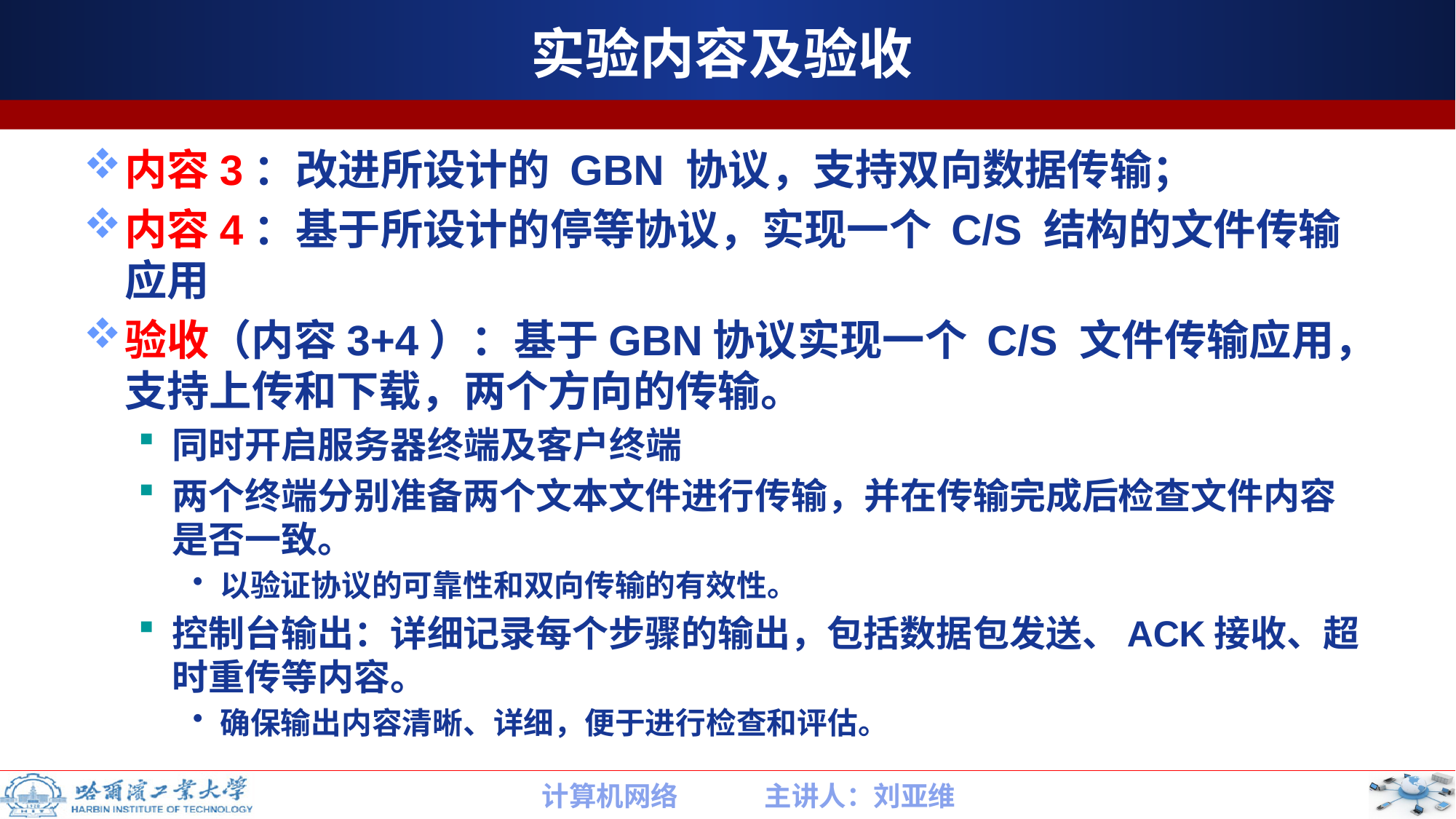

# 实验内容及验收
内容3：改进所设计的 GBN 协议，支持双向数据传输；
内容4：基于所设计的停等协议，实现一个 C/S 结构的文件传输应用
验收（内容3+4）：基于GBN协议实现一个 C/S 文件传输应用，支持上传和下载，两个方向的传输。
同时开启服务器终端及客户终端
两个终端分别准备两个文本文件进行传输，并在传输完成后检查文件内容是否一致。
以验证协议的可靠性和双向传输的有效性。
控制台输出：详细记录每个步骤的输出，包括数据包发送、ACK接收、超时重传等内容。
确保输出内容清晰、详细，便于进行检查和评估。